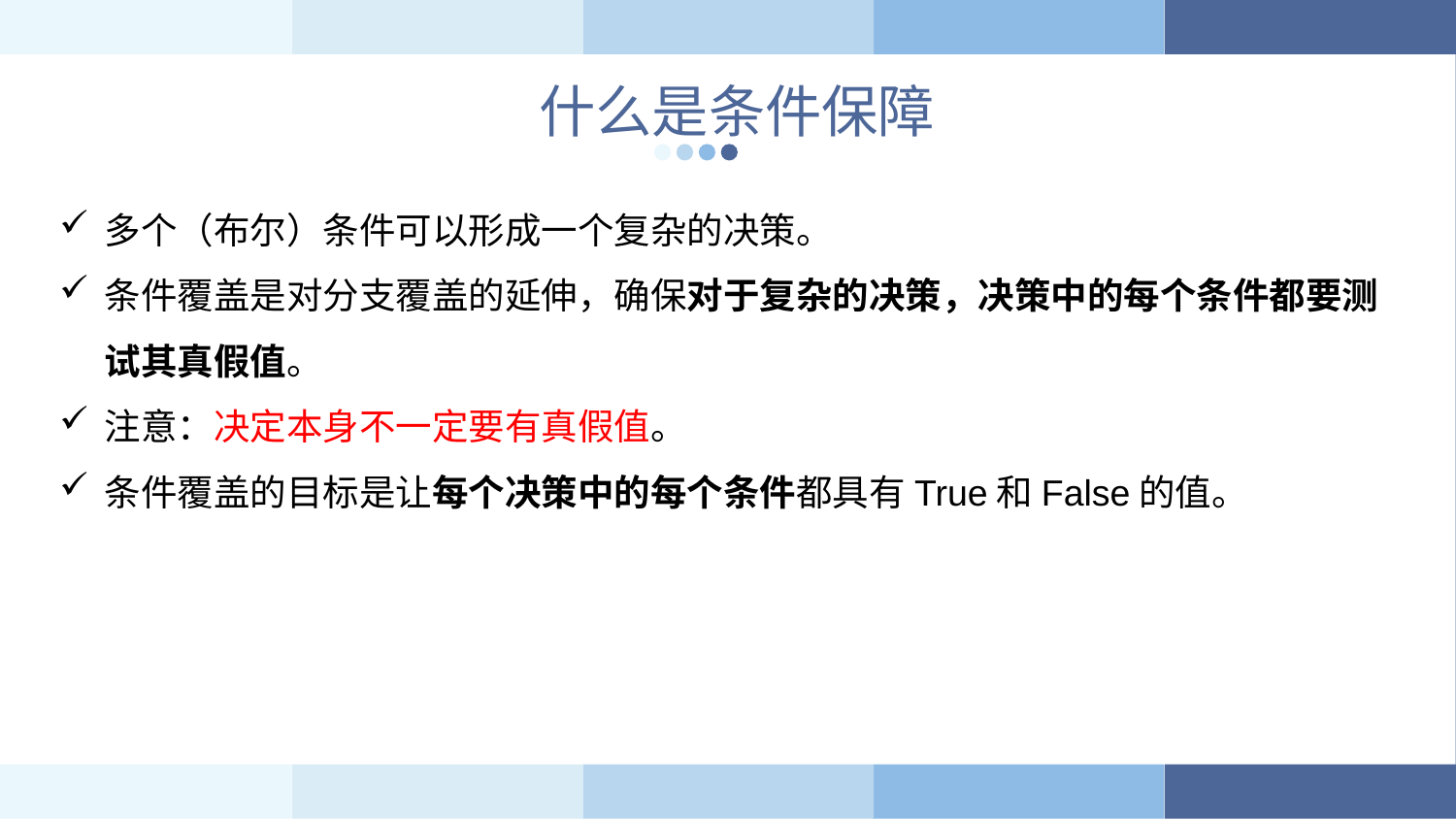

什么是条件保障

多个（布尔）条件可以形成一个复杂的决策。
条件覆盖是对分支覆盖的延伸，确保对于复杂的决策，决策中的每个条件都要测试其真假值。
注意：决定本身不一定要有真假值。
条件覆盖的目标是让每个决策中的每个条件都具有True和False的值。